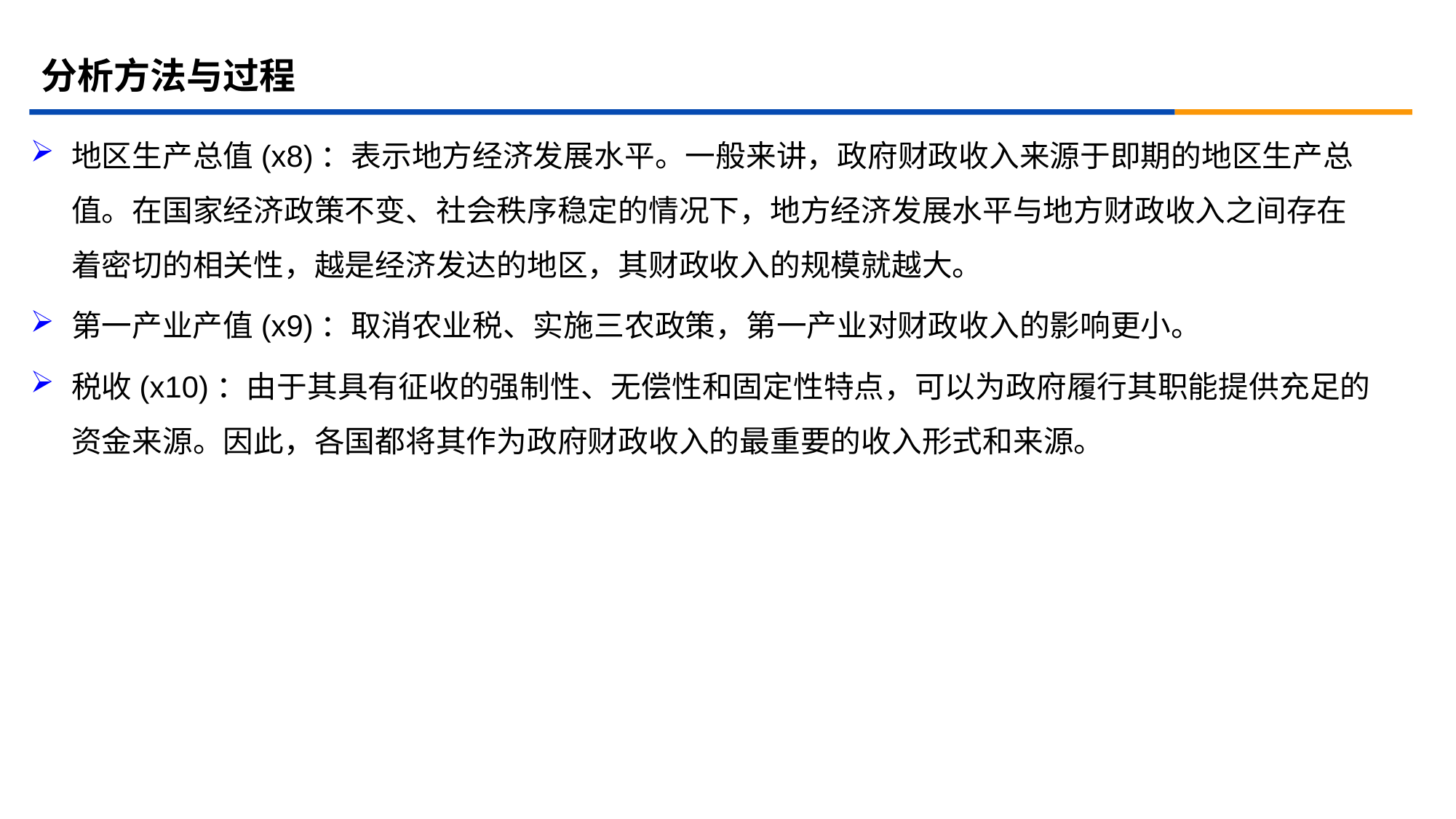

# 分析方法与过程
地区生产总值(x8)：表示地方经济发展水平。一般来讲，政府财政收入来源于即期的地区生产总值。在国家经济政策不变、社会秩序稳定的情况下，地方经济发展水平与地方财政收入之间存在着密切的相关性，越是经济发达的地区，其财政收入的规模就越大。
第一产业产值(x9)：取消农业税、实施三农政策，第一产业对财政收入的影响更小。
税收(x10)：由于其具有征收的强制性、无偿性和固定性特点，可以为政府履行其职能提供充足的资金来源。因此，各国都将其作为政府财政收入的最重要的收入形式和来源。